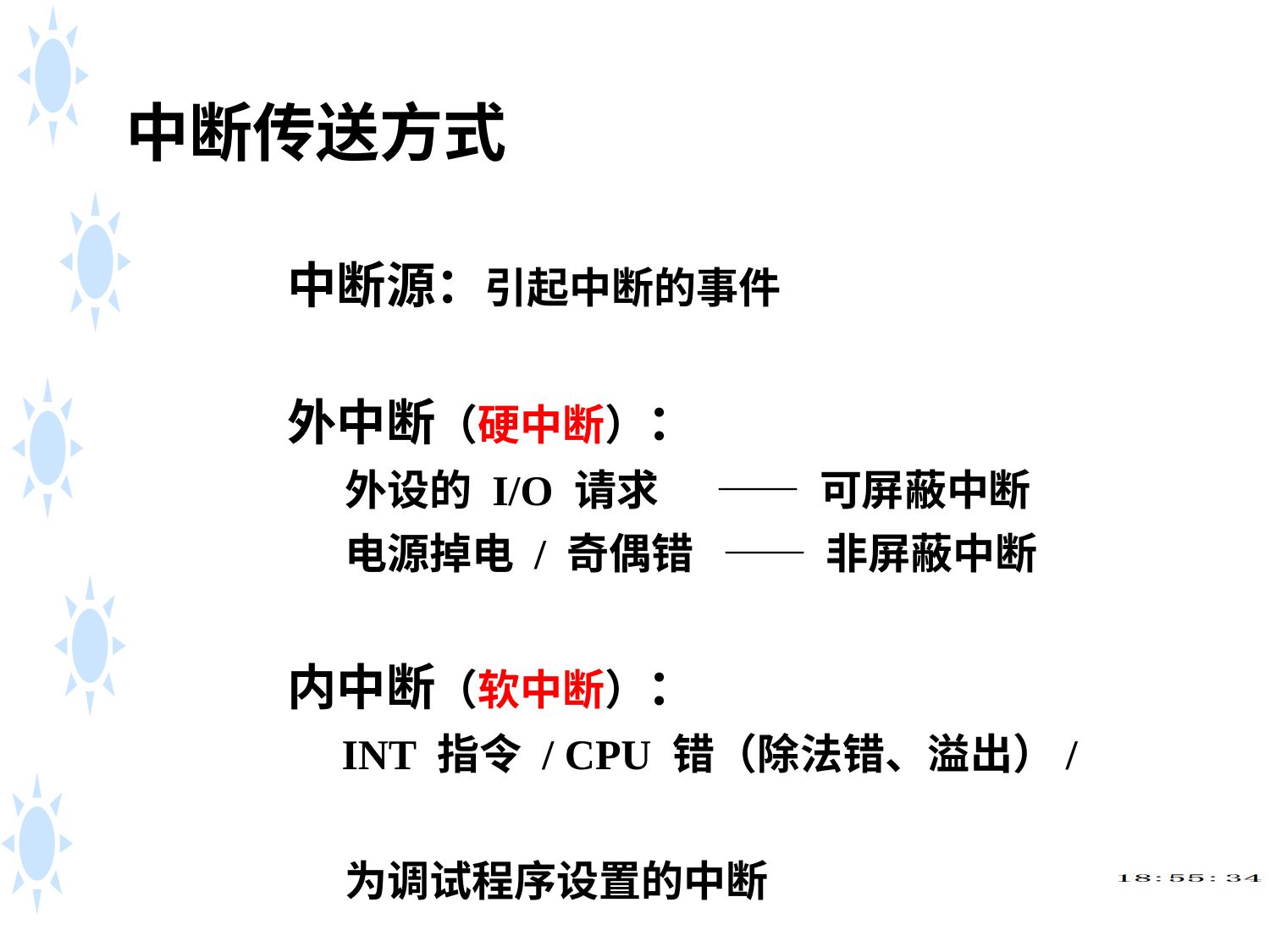

中断传送方式
中断源：引起中断的事件

外中断（硬中断）：
     外设的 I/O 请求      ——  可屏蔽中断
     电源掉电 / 奇偶错   ——  非屏蔽中断

内中断（软中断）：
     INT 指令 / CPU 错（除法错、溢出）/
     为调试程序设置的中断